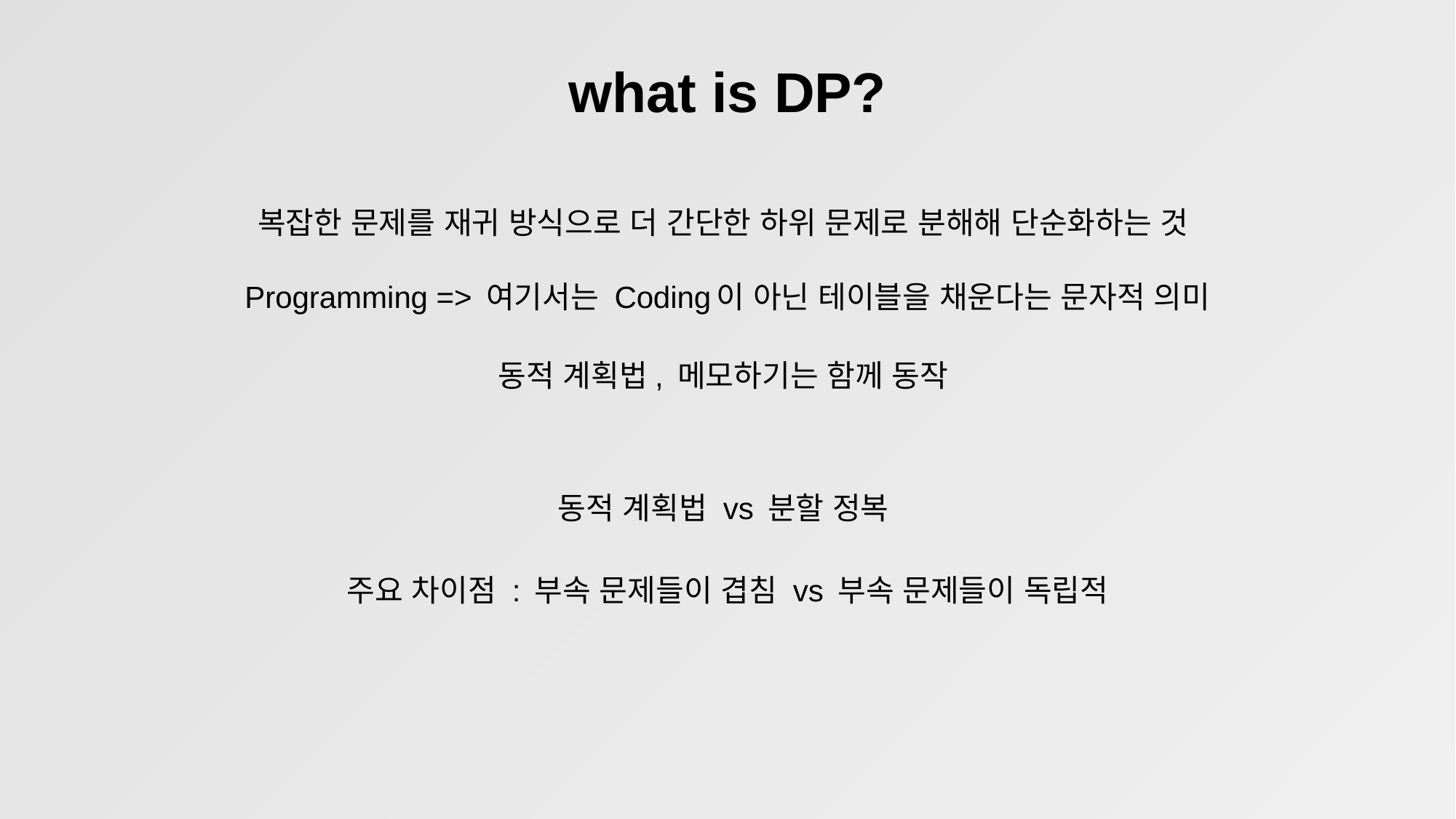

what is DP?
복잡한 문제를 재귀 방식으로 더 간단한 하위 문제로 분해해 단순화하는 것
Programming => 여기서는 Coding이 아닌 테이블을 채운다는 문자적 의미
동적 계획법, 메모하기는 함께 동작
동적 계획법 vs 분할 정복

주요 차이점 : 부속 문제들이 겹침 vs 부속 문제들이 독립적